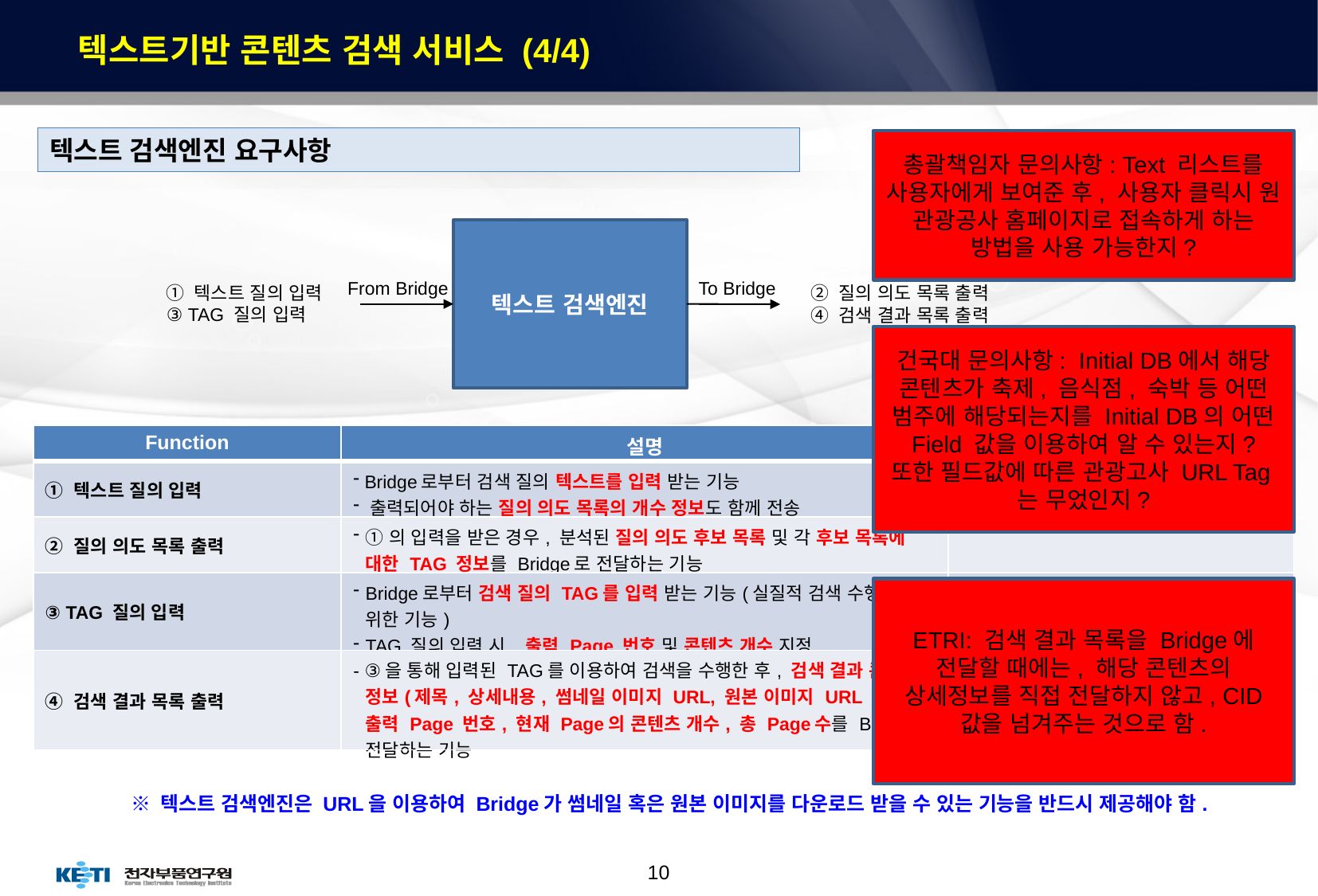

# 텍스트기반 콘텐츠 검색 서비스 (4/4)
 텍스트 검색엔진 요구사항
총괄책임자 문의사항: Text 리스트를 사용자에게 보여준 후, 사용자 클릭시 원 관광공사 홈페이지로 접속하게 하는 방법을 사용 가능한지?
텍스트 검색엔진
From Bridge
To Bridge
① 텍스트 질의 입력
③ TAG 질의 입력
② 질의 의도 목록 출력
④ 검색 결과 목록 출력
건국대 문의사항:  Initial DB에서 해당 콘텐츠가 축제, 음식점, 숙박 등 어떤 범주에 해당되는지를 Initial DB의 어떤 Field 값을 이용하여 알 수 있는지?
또한 필드값에 따른 관광고사 URL Tag는 무었인지?
| Function | 설명 | 참고 사항 |
| --- | --- | --- |
| ① 텍스트 질의 입력 | Bridge로부터 검색 질의 텍스트를 입력 받는 기능 출력되어야 하는 질의 의도 목록의 개수 정보도 함께 전송 |  |
| ② 질의 의도 목록 출력 | ①의 입력을 받은 경우, 분석된 질의 의도 후보 목록 및 각 후보 목록에 대한 TAG 정보를 Bridge로 전달하는 기능 |  |
| ③ TAG 질의 입력 | Bridge로부터 검색 질의 TAG를 입력 받는 기능(실질적 검색 수행을 위한 기능) TAG 질의 입력 시, 출력 Page 번호 및 콘텐츠 개수 지정 | - Bridge에서 ‘Next Page’ 동작 시에도 본 기능 동작 |
| ④ 검색 결과 목록 출력 | - ③을 통해 입력된 TAG를 이용하여 검색을 수행한 후, 검색 결과 콘텐츠 정보(제목, 상세내용, 썸네일 이미지 URL, 원본 이미지 URL 등), 출력 Page 번호, 현재 Page의 콘텐츠 개수, 총 Page수를 Bridge로 전달하는 기능 |  |
ETRI: 검색 결과 목록을 Bridge에 전달할 때에는, 해당 콘텐츠의 상세정보를 직접 전달하지 않고, CID 값을 넘겨주는 것으로 함.
※ 텍스트 검색엔진은 URL을 이용하여 Bridge가 썸네일 혹은 원본 이미지를 다운로드 받을 수 있는 기능을 반드시 제공해야 함.